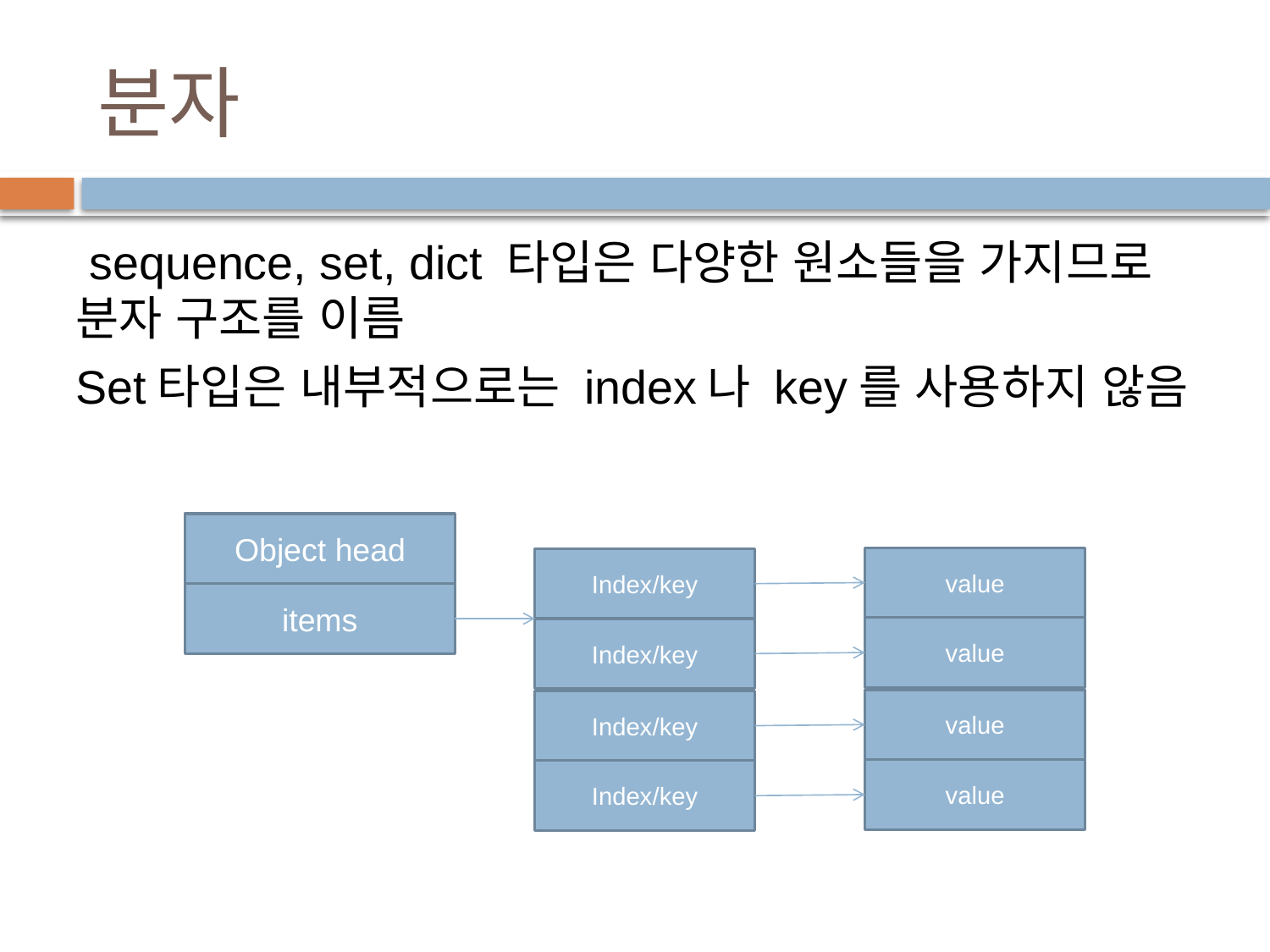

# 분자
 sequence, set, dict 타입은 다양한 원소들을 가지므로 분자 구조를 이름
Set타입은 내부적으로는 index나 key를 사용하지 않음
Object head
items
value
value
value
value
Index/key
Index/key
Index/key
Index/key